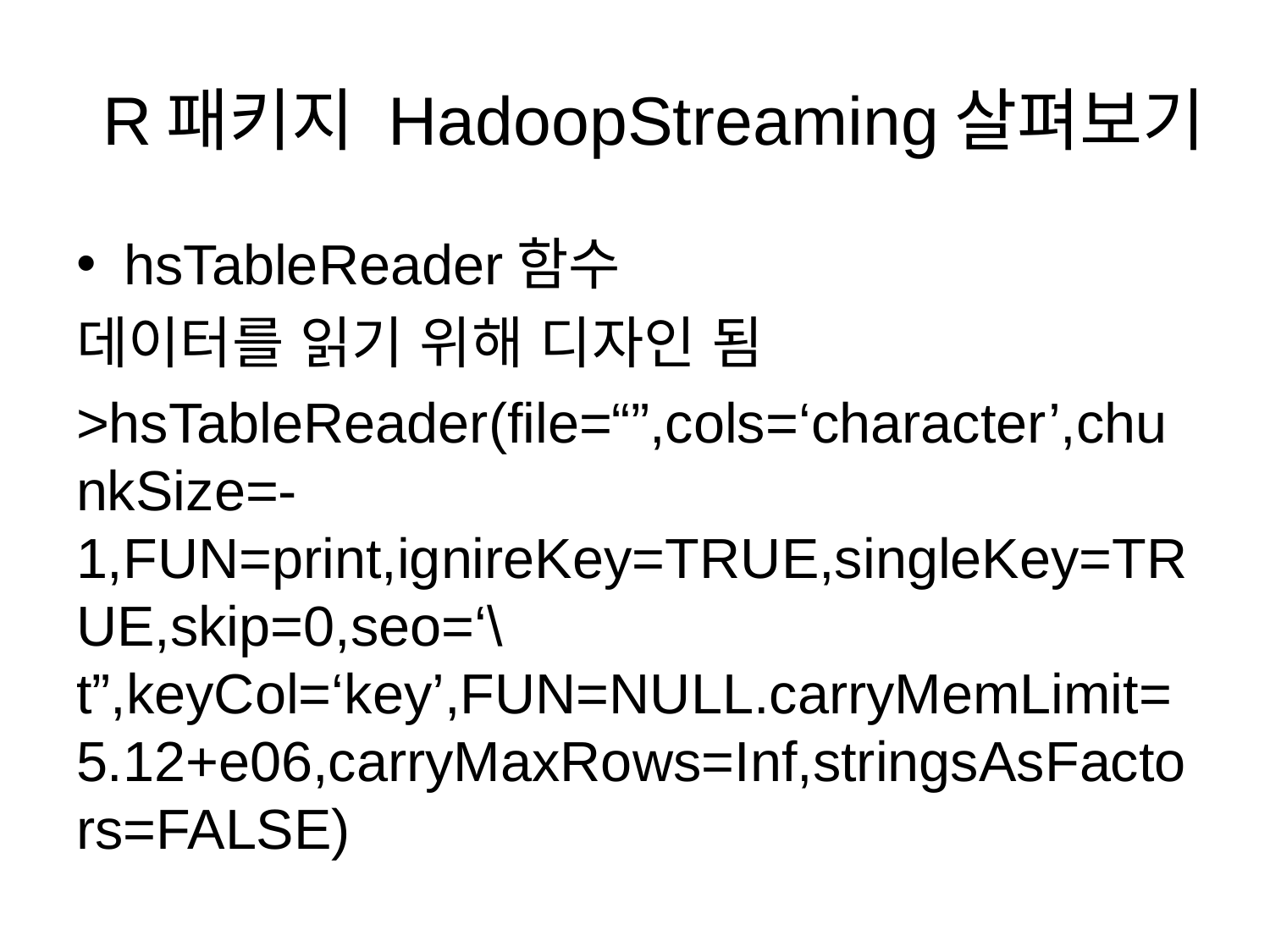

# R패키지 HadoopStreaming살펴보기
hsTableReader함수
데이터를 읽기 위해 디자인 됨
>hsTableReader(file=“”,cols=‘character’,chunkSize=-1,FUN=print,ignireKey=TRUE,singleKey=TRUE,skip=0,seo=‘\t”,keyCol=‘key’,FUN=NULL.carryMemLimit=5.12+e06,carryMaxRows=Inf,stringsAsFactors=FALSE)